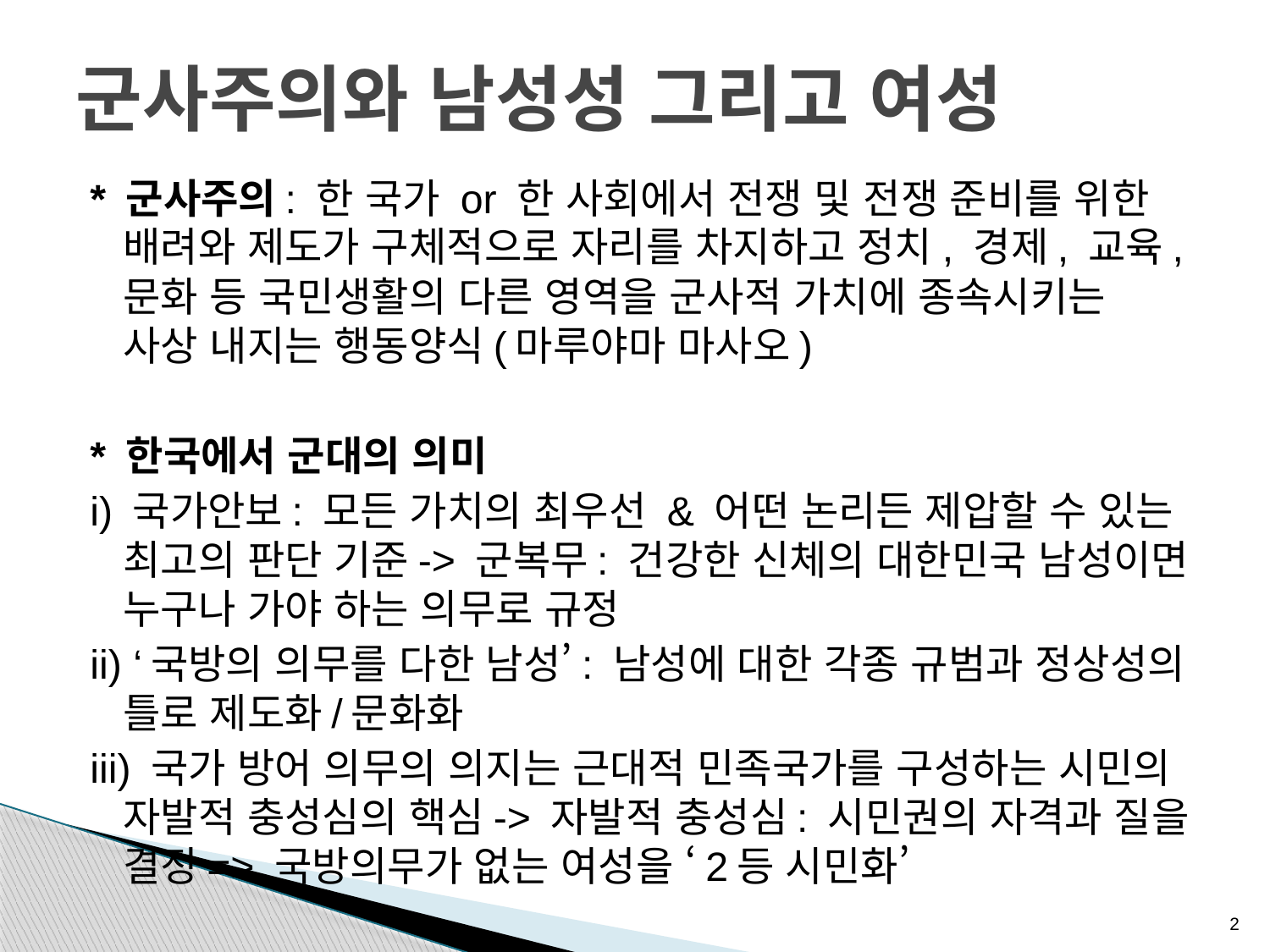

# 군사주의와 남성성 그리고 여성
* 군사주의: 한 국가 or 한 사회에서 전쟁 및 전쟁 준비를 위한 배려와 제도가 구체적으로 자리를 차지하고 정치, 경제, 교육, 문화 등 국민생활의 다른 영역을 군사적 가치에 종속시키는 사상 내지는 행동양식(마루야마 마사오)

* 한국에서 군대의 의미
i) 국가안보: 모든 가치의 최우선 & 어떤 논리든 제압할 수 있는 최고의 판단 기준-> 군복무: 건강한 신체의 대한민국 남성이면 누구나 가야 하는 의무로 규정
ii) ‘국방의 의무를 다한 남성’: 남성에 대한 각종 규범과 정상성의 틀로 제도화/문화화
iii) 국가 방어 의무의 의지는 근대적 민족국가를 구성하는 시민의 자발적 충성심의 핵심-> 자발적 충성심: 시민권의 자격과 질을 결정=> 국방의무가 없는 여성을 ‘2등 시민화’

2